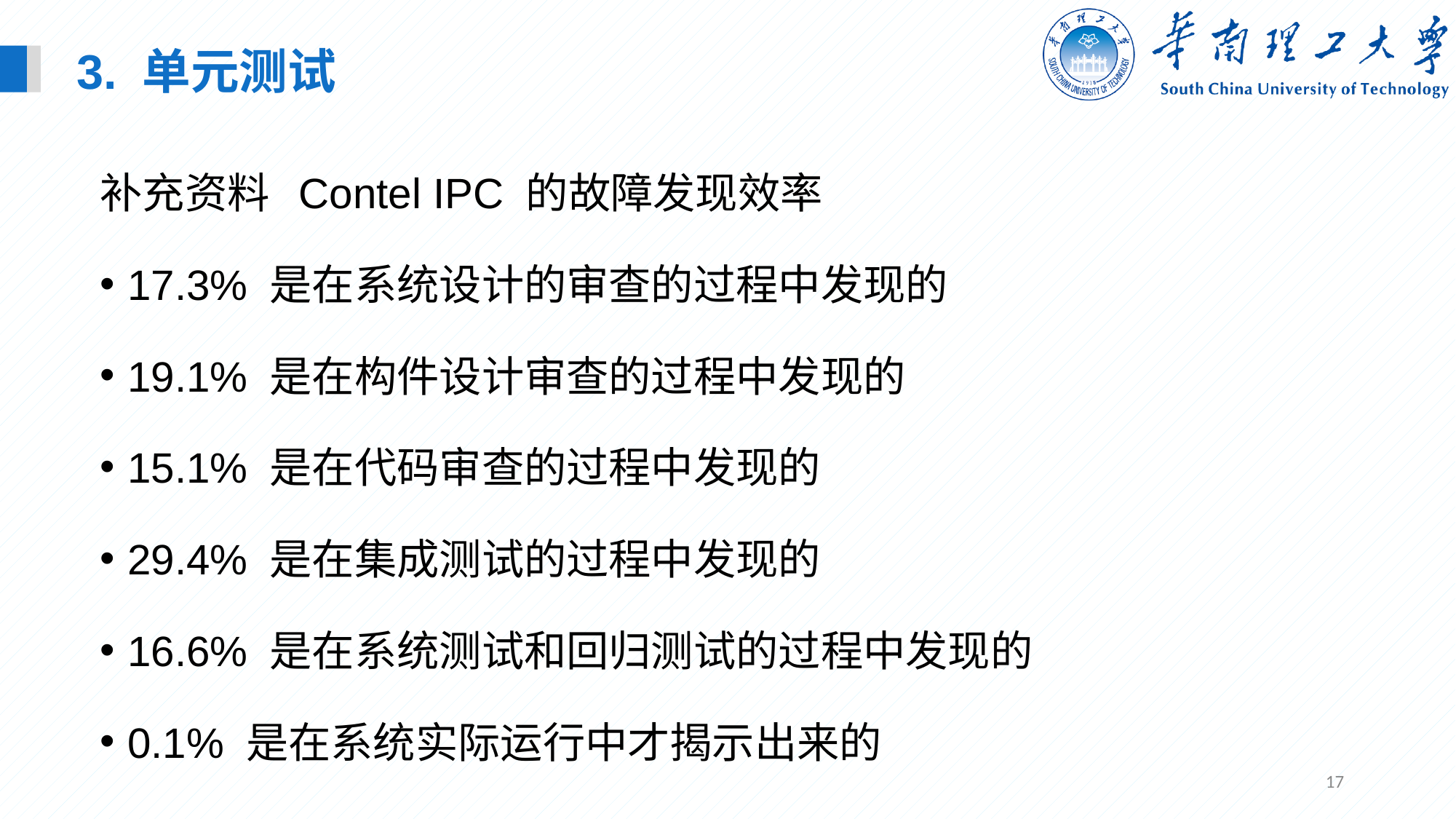

3. 单元测试
补充资料  Contel IPC 的故障发现效率
17.3% 是在系统设计的审查的过程中发现的
19.1% 是在构件设计审查的过程中发现的
15.1% 是在代码审查的过程中发现的
29.4% 是在集成测试的过程中发现的
16.6% 是在系统测试和回归测试的过程中发现的
0.1% 是在系统实际运行中才揭示出来的
17